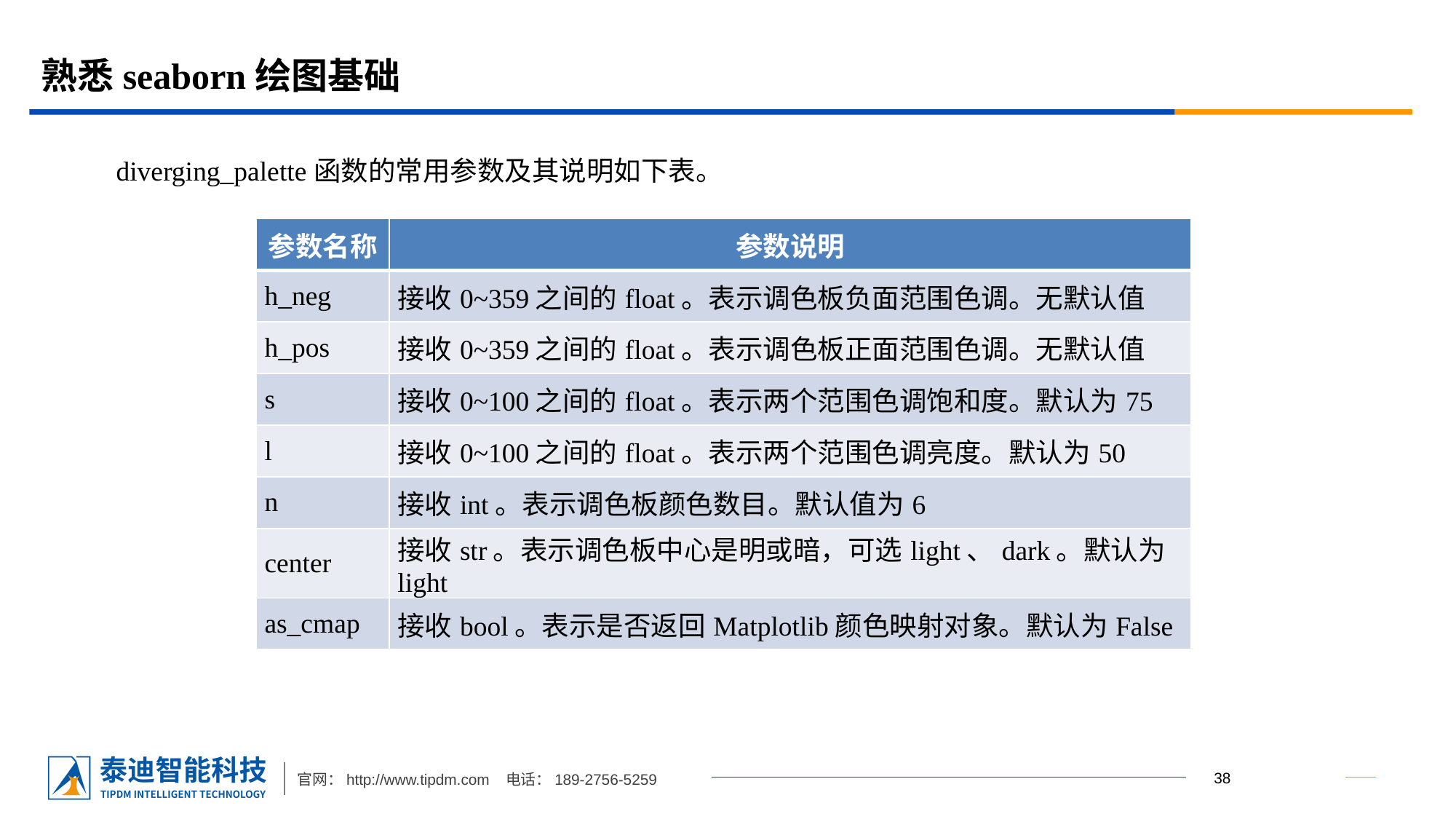

# 熟悉seaborn绘图基础
diverging_palette函数的常用参数及其说明如下表。

| 参数名称 | 参数说明 |
| --- | --- |
| h\_neg | 接收0~359之间的float。表示调色板负面范围色调。无默认值 |
| h\_pos | 接收0~359之间的float。表示调色板正面范围色调。无默认值 |
| s | 接收0~100之间的float。表示两个范围色调饱和度。默认为75 |
| l | 接收0~100之间的float。表示两个范围色调亮度。默认为50 |
| n | 接收int。表示调色板颜色数目。默认值为6 |
| center | 接收str。表示调色板中心是明或暗，可选light、dark。默认为light |
| as\_cmap | 接收bool。表示是否返回Matplotlib颜色映射对象。默认为False |